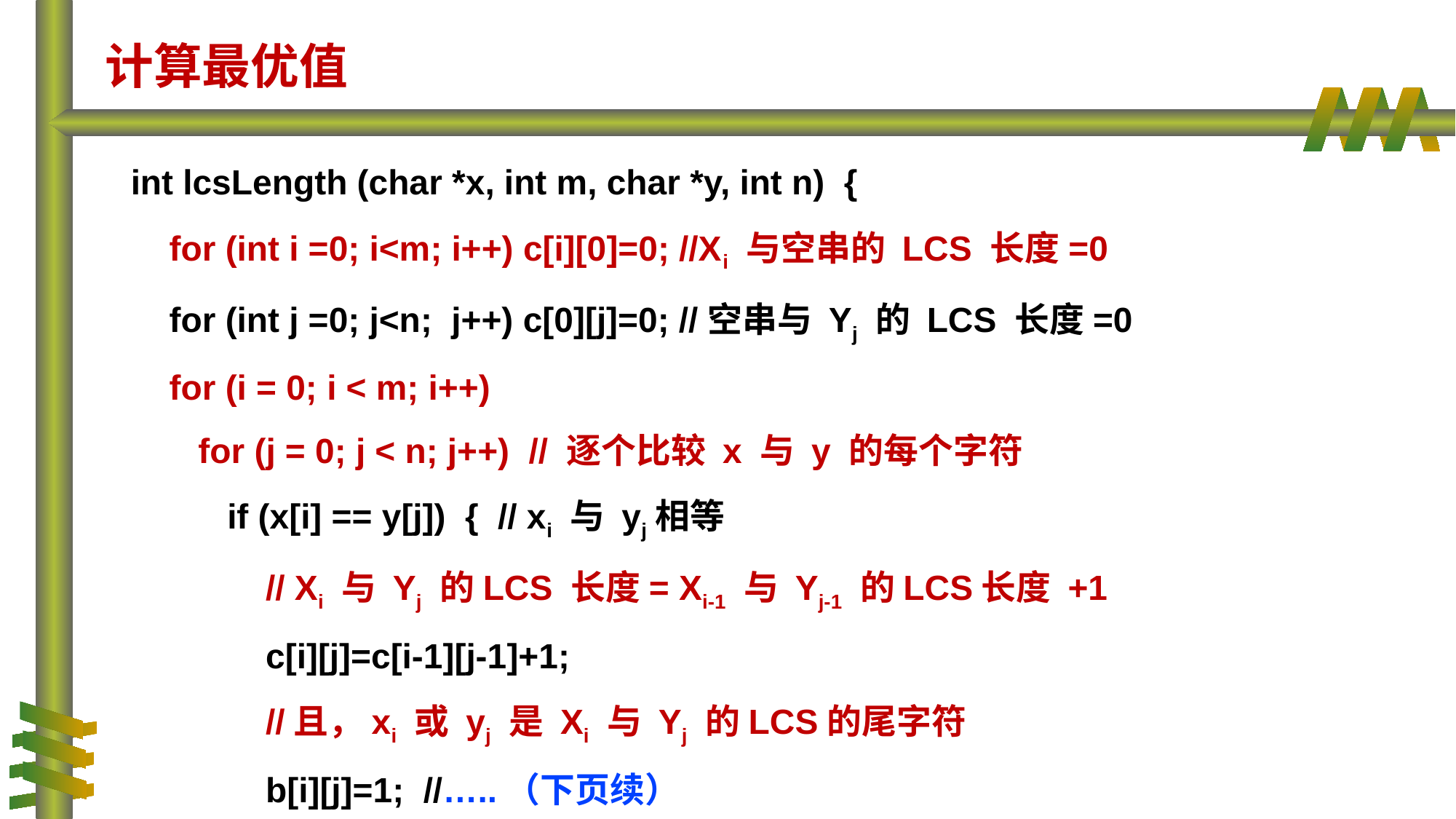

计算最优值
int lcsLength (char *x, int m, char *y, int n)  {
    for (int i =0; i<m; i++) c[i][0]=0; //Xi 与空串的 LCS 长度=0
    for (int j =0; j<n;  j++) c[0][j]=0; //空串与 Yj 的 LCS 长度=0
    for (i = 0; i < m; i++)
       for (j = 0; j < n; j++)  // 逐个比较 x 与 y 的每个字符
          if (x[i] == y[j])  {  // xi 与 yj相等
              // Xi 与 Yj 的LCS 长度= Xi-1 与 Yj-1 的LCS长度 +1
              c[i][j]=c[i-1][j-1]+1;
              //且，xi 或 yj 是 Xi 与 Yj 的LCS的尾字符
              b[i][j]=1;  //…..（下页续）